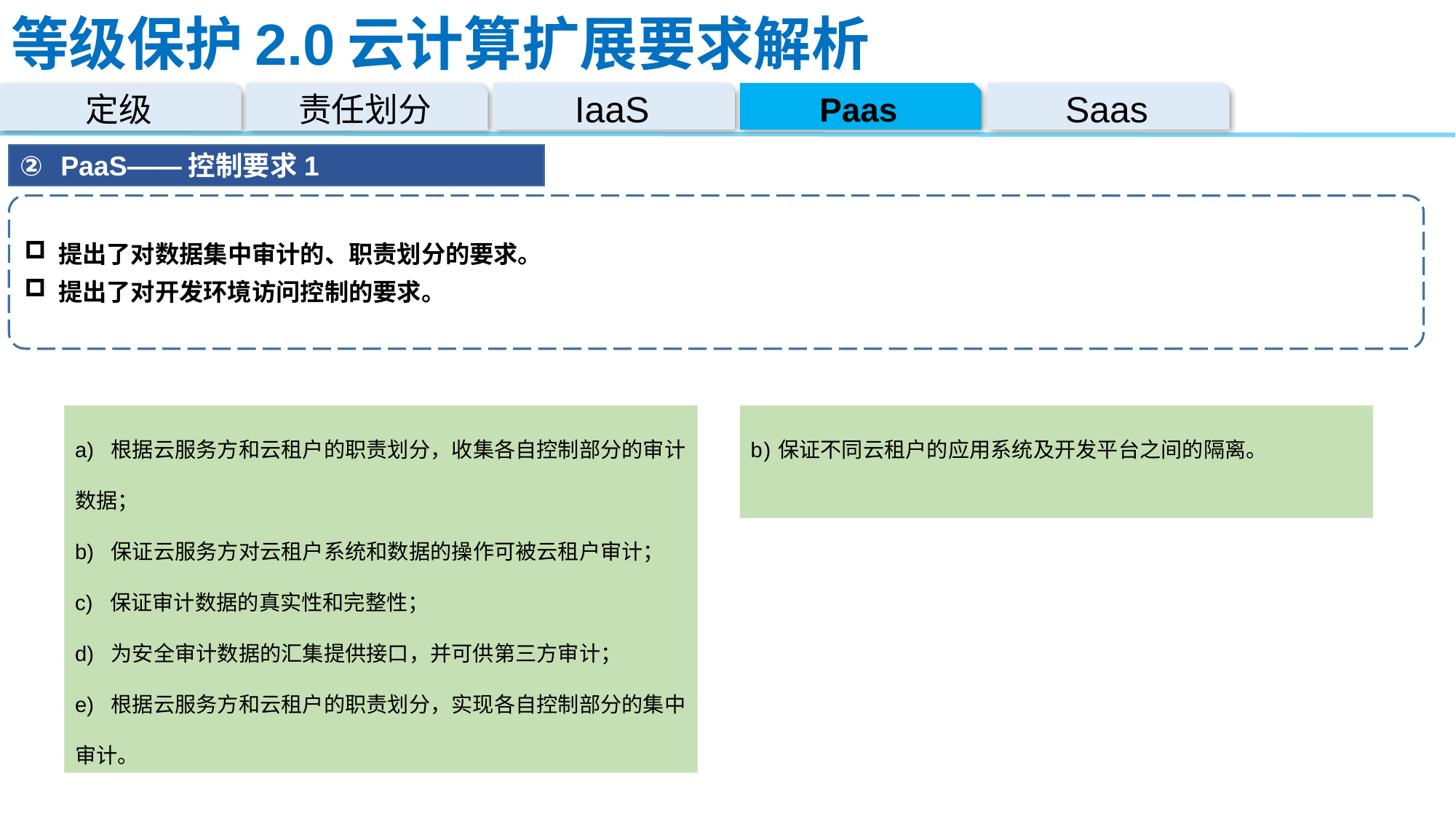

# 等级保护2.0云计算扩展要求解析
IaaS
Paas
Saas
定级
责任划分
PaaS——控制要求1
提出了对数据集中审计的、职责划分的要求。
提出了对开发环境访问控制的要求。
a)  根据云服务方和云租户的职责划分，收集各自控制部分的审计数据；
b)  保证云服务方对云租户系统和数据的操作可被云租户审计；
c)  保证审计数据的真实性和完整性；
d)  为安全审计数据的汇集提供接口，并可供第三方审计；
e)  根据云服务方和云租户的职责划分，实现各自控制部分的集中审计。
保证不同云租户的应用系统及开发平台之间的隔离。